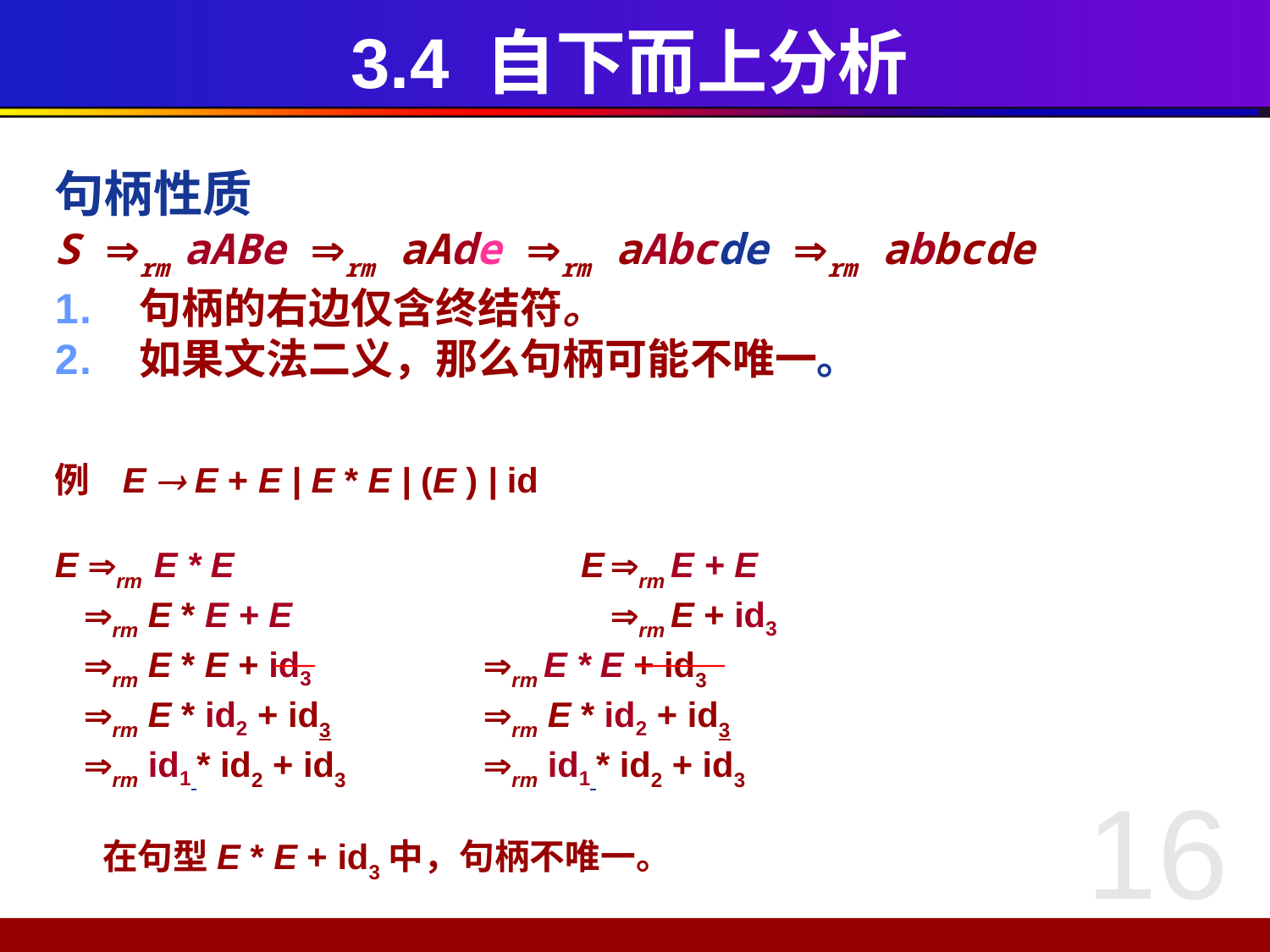

# 3.4 自下而上分析
句柄性质
S ⇒rm aABe ⇒rm aAde ⇒rm aAbcde ⇒rm abbcde
句柄的右边仅含终结符。
如果文法二义，那么句柄可能不唯一。

例   E → E + E | E * E | (E ) | id

E ⇒rm  E * E		          E	⇒rm E + E
   ⇒rm E * E + E			⇒rm E + id3
   ⇒rm E * E + id3		⇒rm E * E + id3
   ⇒rm E * id2 + id3 		⇒rm E * id2 + id3
   ⇒rm id1 * id2 + id3 		⇒rm id1 * id2 + id3

	在句型E * E + id3中，句柄不唯一。